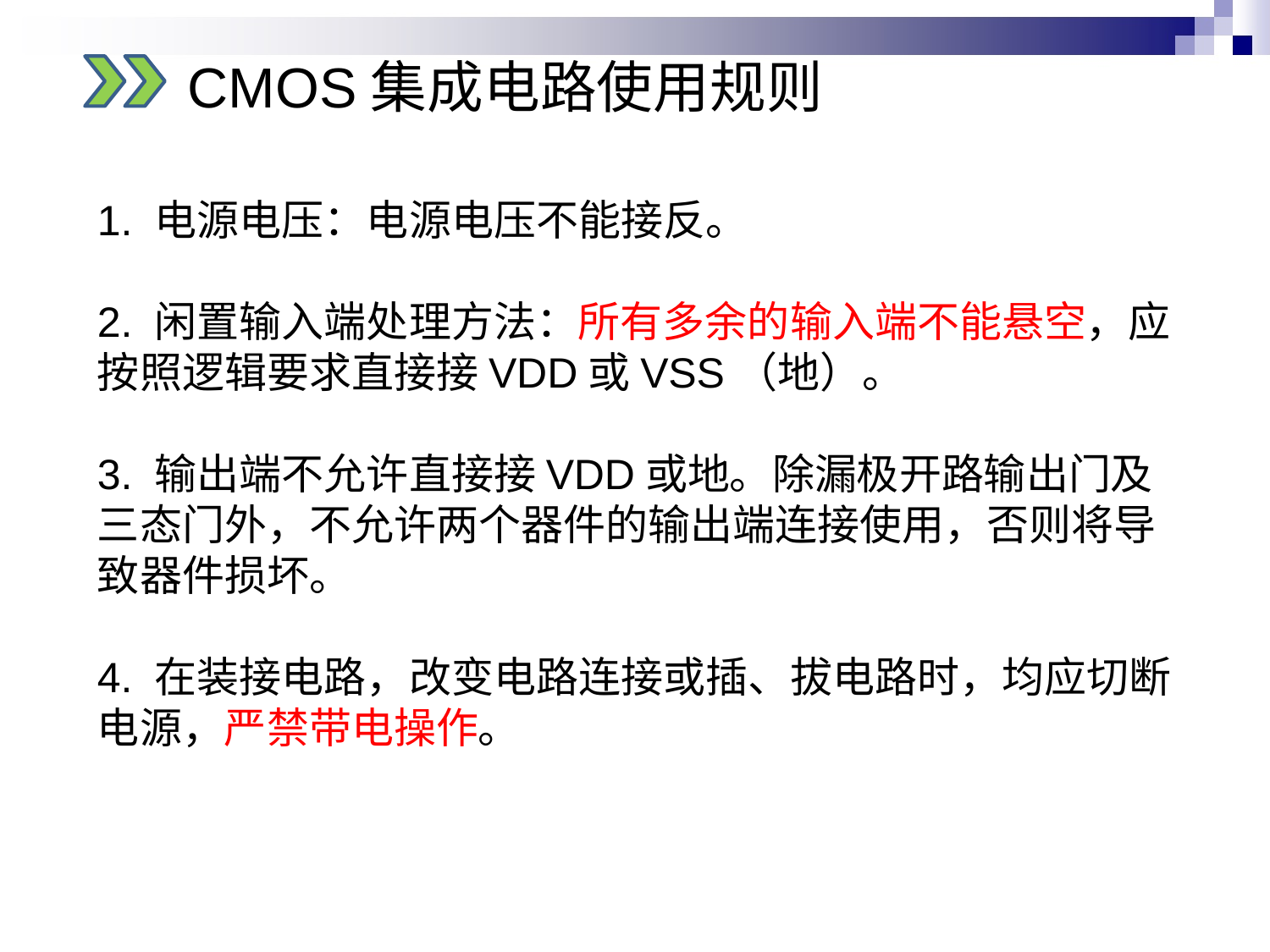

CMOS集成电路使用规则

1. 电源电压：电源电压不能接反。

2. 闲置输入端处理方法：所有多余的输入端不能悬空，应按照逻辑要求直接接VDD或VSS（地）。

3. 输出端不允许直接接VDD或地。除漏极开路输出门及三态门外，不允许两个器件的输出端连接使用，否则将导致器件损坏。

4. 在装接电路，改变电路连接或插、拔电路时，均应切断电源，严禁带电操作。